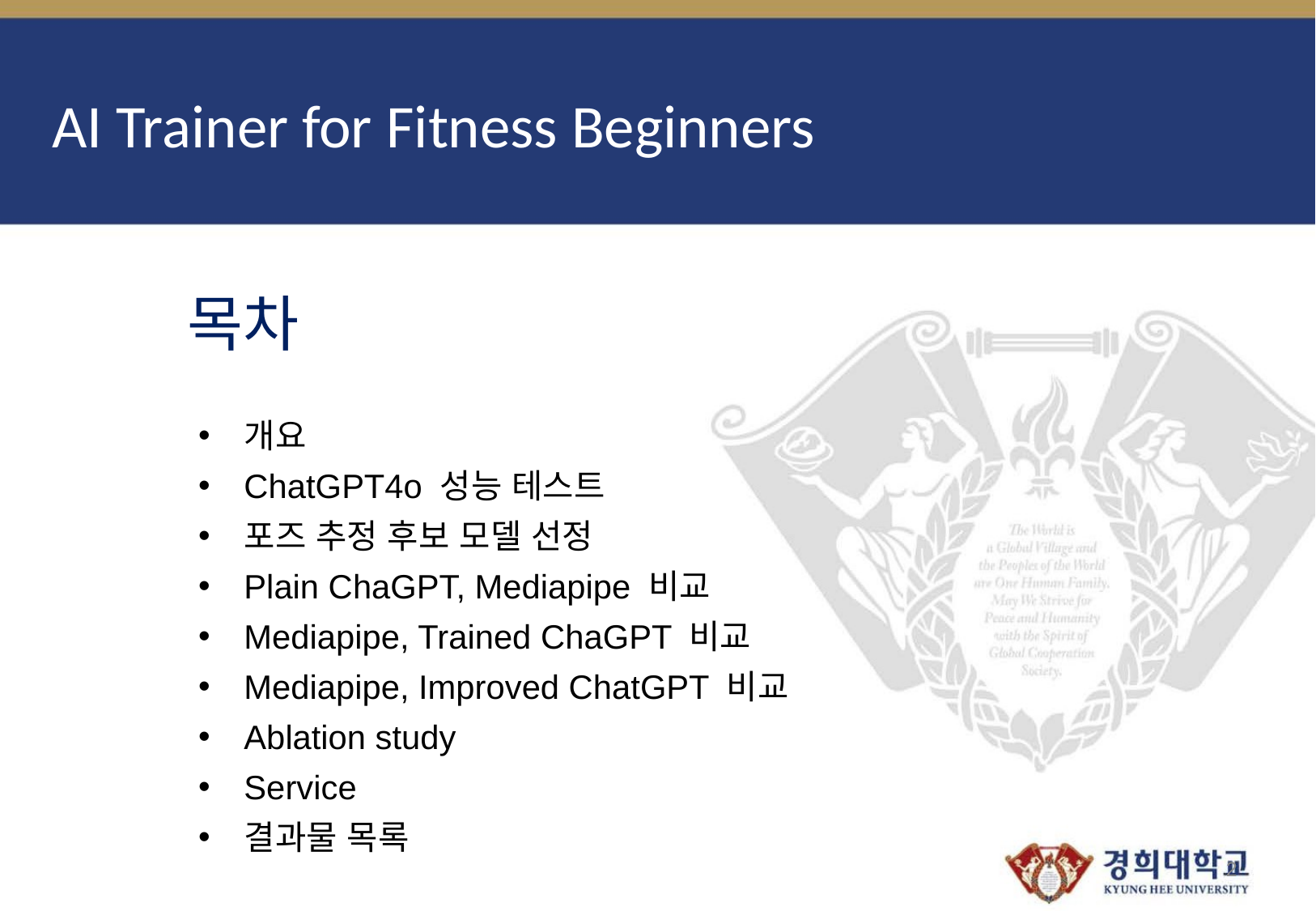

AI Trainer for Fitness Beginners
# 목차
개요
ChatGPT4o 성능 테스트
포즈 추정 후보 모델 선정
Plain ChaGPT, Mediapipe 비교
Mediapipe, Trained ChaGPT 비교
Mediapipe, Improved ChatGPT 비교
Ablation study
Service
결과물 목록
2